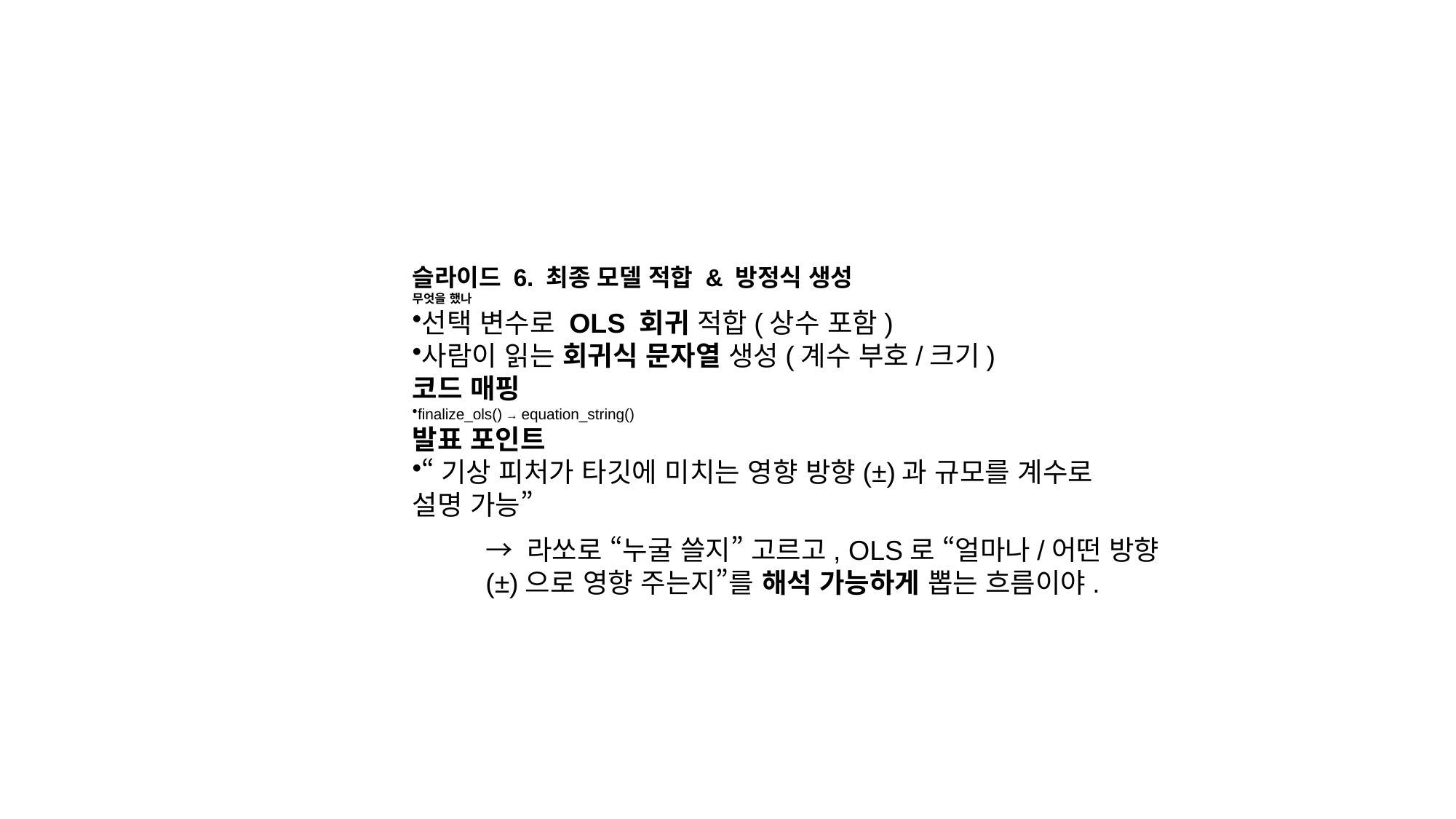

슬라이드 6. 최종 모델 적합 & 방정식 생성
무엇을 했나
선택 변수로 OLS 회귀 적합(상수 포함)
사람이 읽는 회귀식 문자열 생성(계수 부호/크기)
코드 매핑
finalize_ols() → equation_string()
발표 포인트
“기상 피처가 타깃에 미치는 영향 방향(±)과 규모를 계수로 설명 가능”

→ 라쏘로 “누굴 쓸지” 고르고, OLS로 “얼마나/어떤 방향(±)으로 영향 주는지”를 해석 가능하게 뽑는 흐름이야.